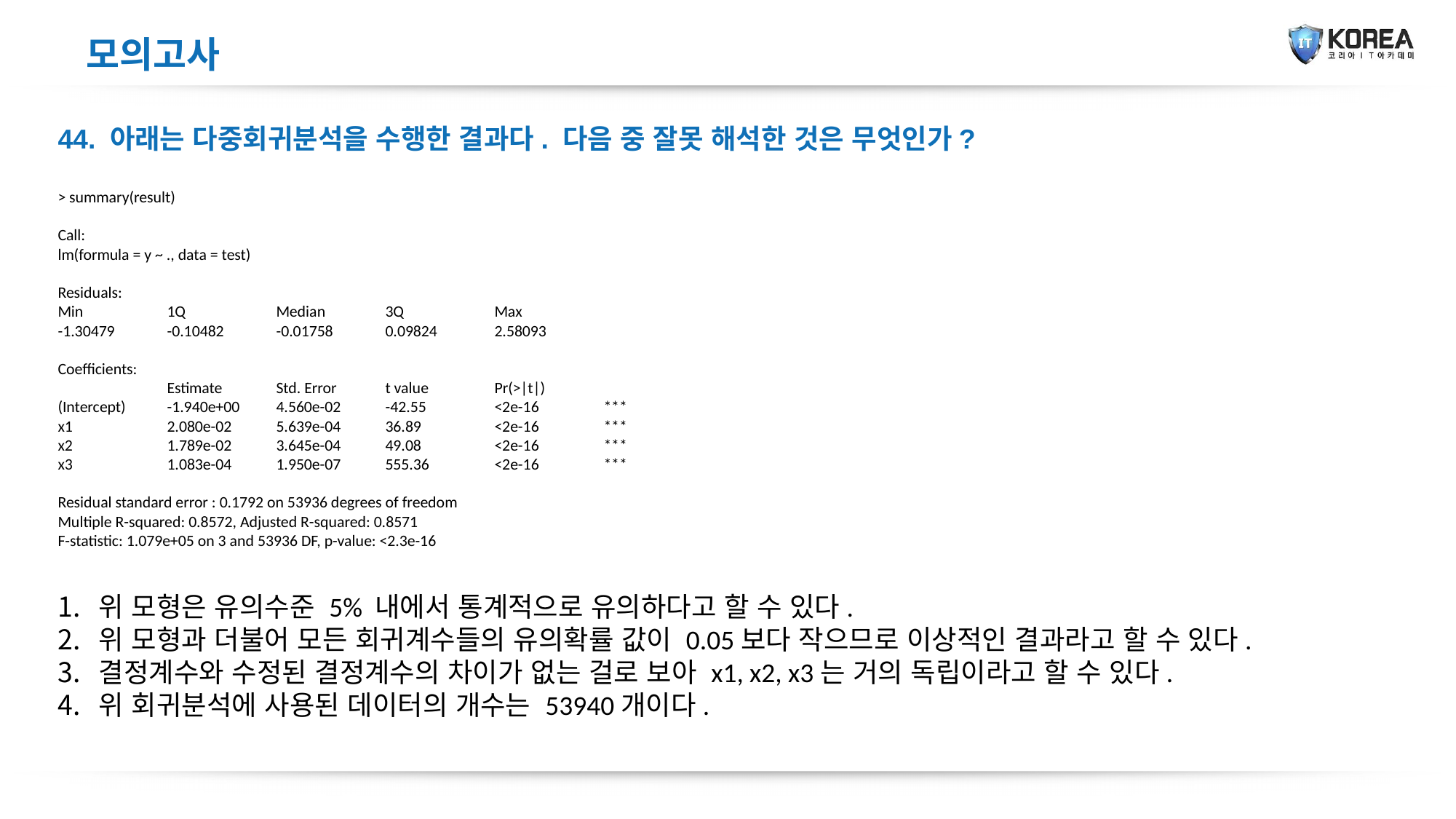

모의고사
44. 아래는 다중회귀분석을 수행한 결과다. 다음 중 잘못 해석한 것은 무엇인가?

> summary(result)

Call:
lm(formula = y ~ ., data = test)

Residuals:
Min	1Q	Median	3Q	Max
-1.30479	-0.10482	-0.01758	0.09824	2.58093

Coefficients:
	Estimate	Std. Error	t value	Pr(>|t|)
(Intercept)	-1.940e+00	4.560e-02	-42.55	<2e-16	***
x1	2.080e-02	5.639e-04	36.89	<2e-16	***
x2	1.789e-02	3.645e-04	49.08	<2e-16	***
x3	1.083e-04	1.950e-07	555.36	<2e-16	***

Residual standard error : 0.1792 on 53936 degrees of freedom
Multiple R-squared: 0.8572, Adjusted R-squared: 0.8571
F-statistic: 1.079e+05 on 3 and 53936 DF, p-value: <2.3e-16

위 모형은 유의수준 5% 내에서 통계적으로 유의하다고 할 수 있다.
위 모형과 더불어 모든 회귀계수들의 유의확률 값이 0.05보다 작으므로 이상적인 결과라고 할 수 있다.
결정계수와 수정된 결정계수의 차이가 없는 걸로 보아 x1, x2, x3는 거의 독립이라고 할 수 있다.
위 회귀분석에 사용된 데이터의 개수는 53940개이다.